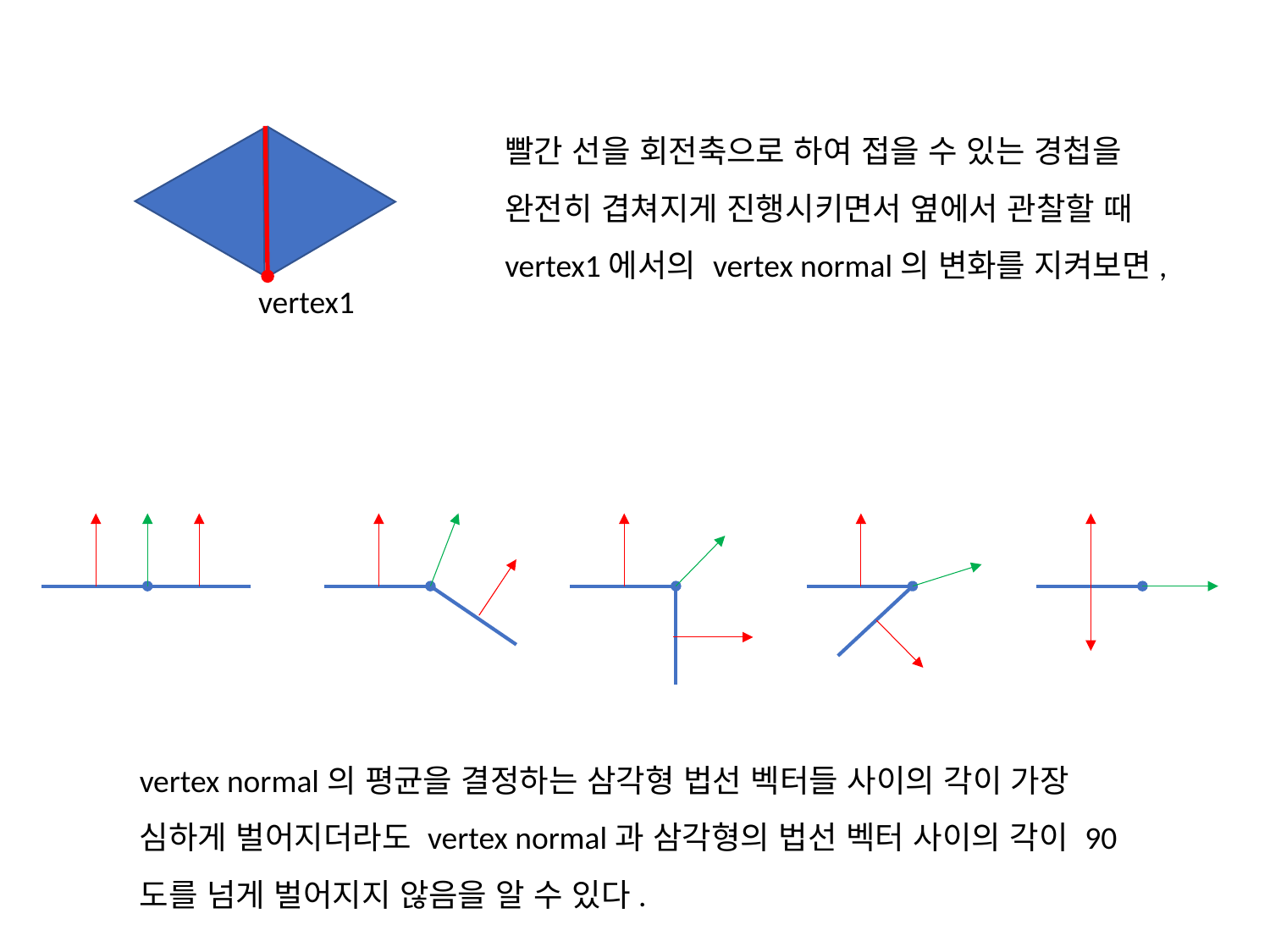

빨간 선을 회전축으로 하여 접을 수 있는 경첩을
완전히 겹쳐지게 진행시키면서 옆에서 관찰할 때
vertex1에서의 vertex normal의 변화를 지켜보면,

vertex1
vertex normal의 평균을 결정하는 삼각형 법선 벡터들 사이의 각이 가장 심하게 벌어지더라도 vertex normal과 삼각형의 법선 벡터 사이의 각이 90도를 넘게 벌어지지 않음을 알 수 있다.